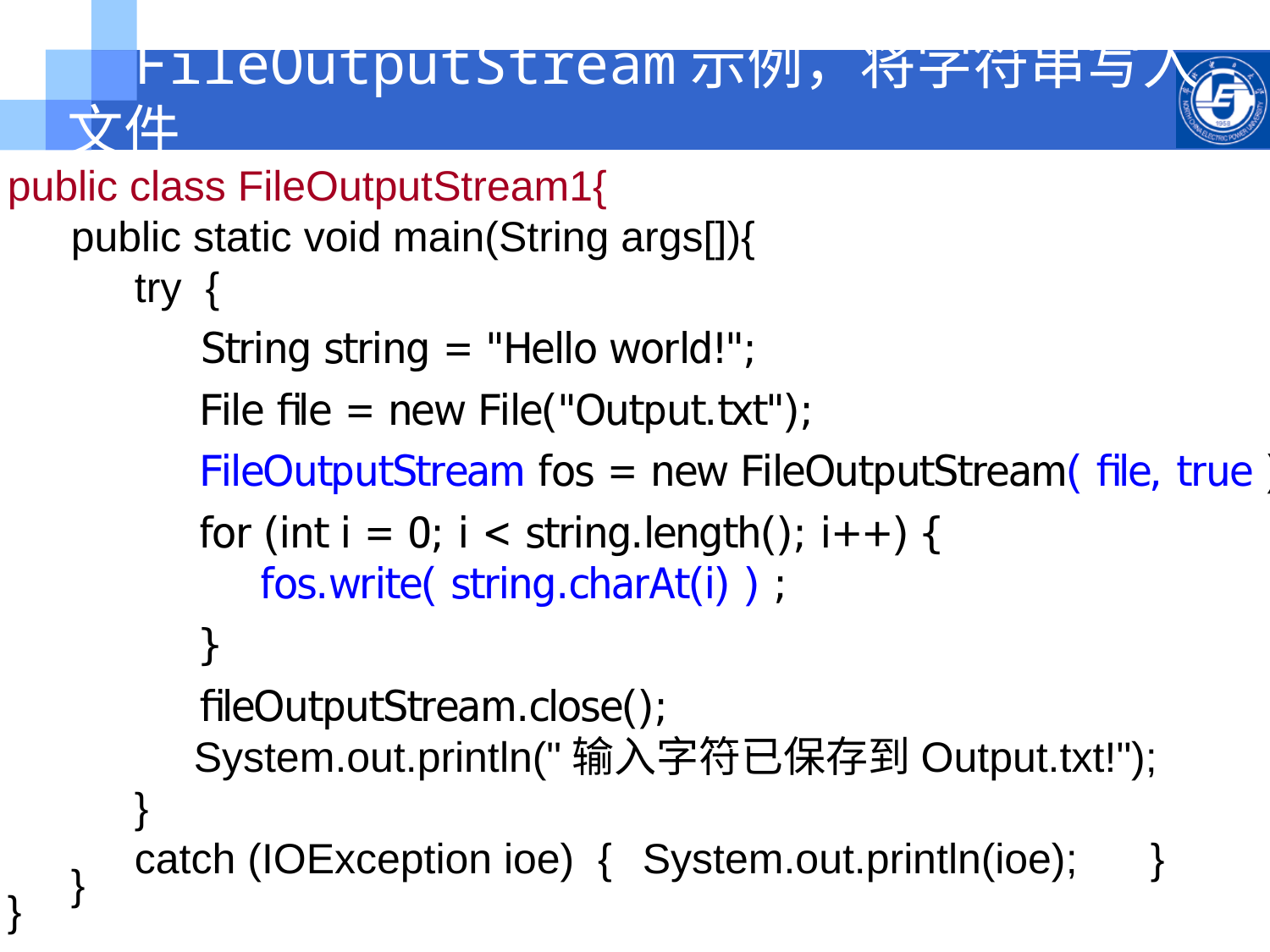

# FileOutputStream示例，将字符串写入文件
public class FileOutputStream1{
public static void main(String args[]){
	try  {
	      String string = "Hello world!";
	     File file = new File("Output.txt");
	     FileOutputStream fos = new FileOutputStream( file, true );
	     for (int i = 0; i < string.length(); i++) {					fos.write( string.charAt(i) ) ;
	     }
	     fileOutputStream.close();
	     System.out.println("输入字符已保存到Output.txt!");
	}
	catch (IOException ioe)  {	System.out.println(ioe);	}
}
}